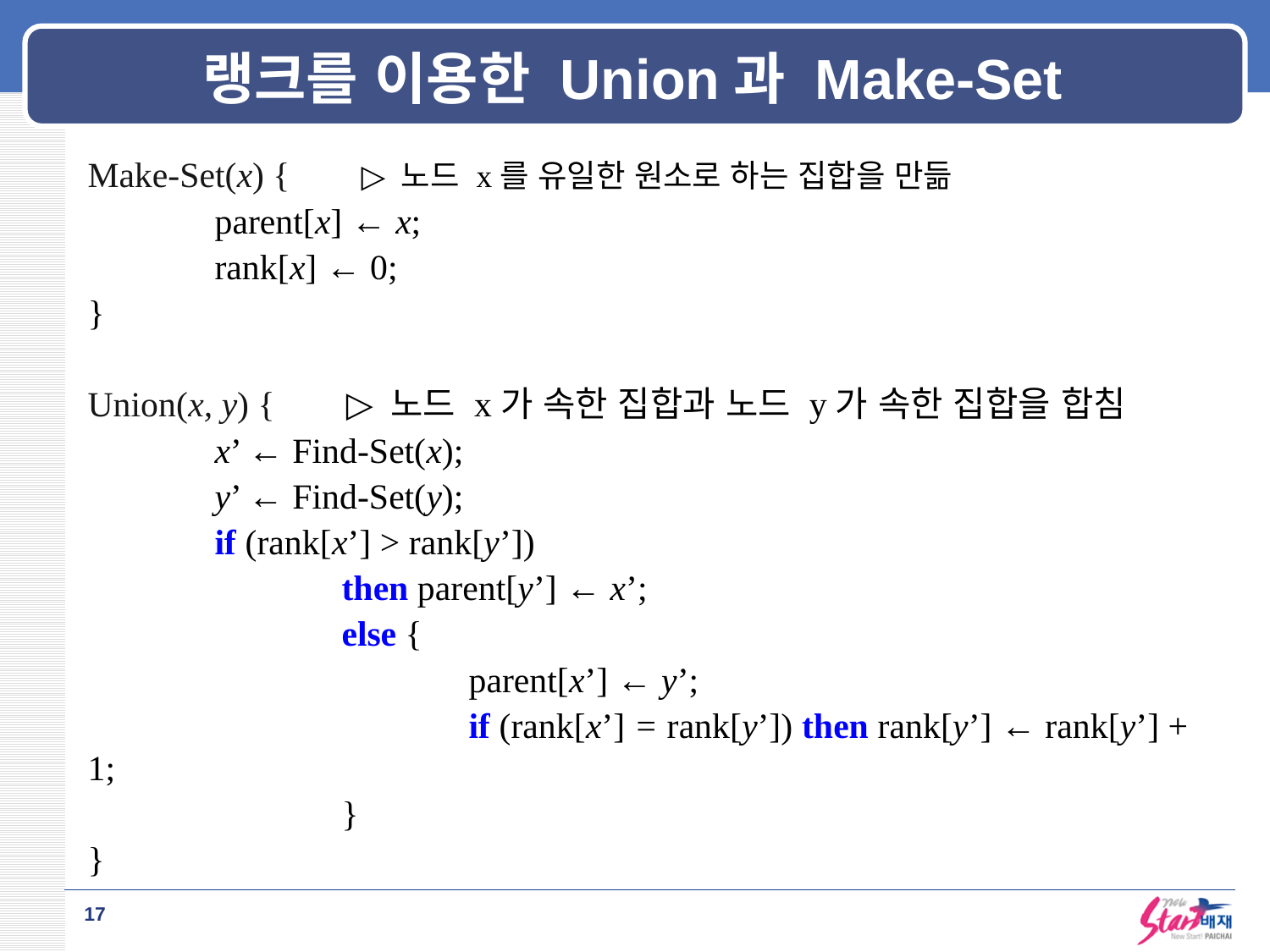

# 랭크를 이용한 Union과 Make-Set
Make-Set(x) {        ▷ 노드 x를 유일한 원소로 하는 집합을 만듦
	parent[x] ← x;
	rank[x] ← 0;
}

Union(x, y) {        ▷ 노드 x가 속한 집합과 노드 y가 속한 집합을 합침
	x’ ← Find-Set(x);
	y’ ← Find-Set(y);
	if (rank[x’] > rank[y’])
		then parent[y’] ← x’;
		else {
			parent[x’] ← y’;
			if (rank[x’] = rank[y’]) then rank[y’] ← rank[y’] + 1;
		}
}

17